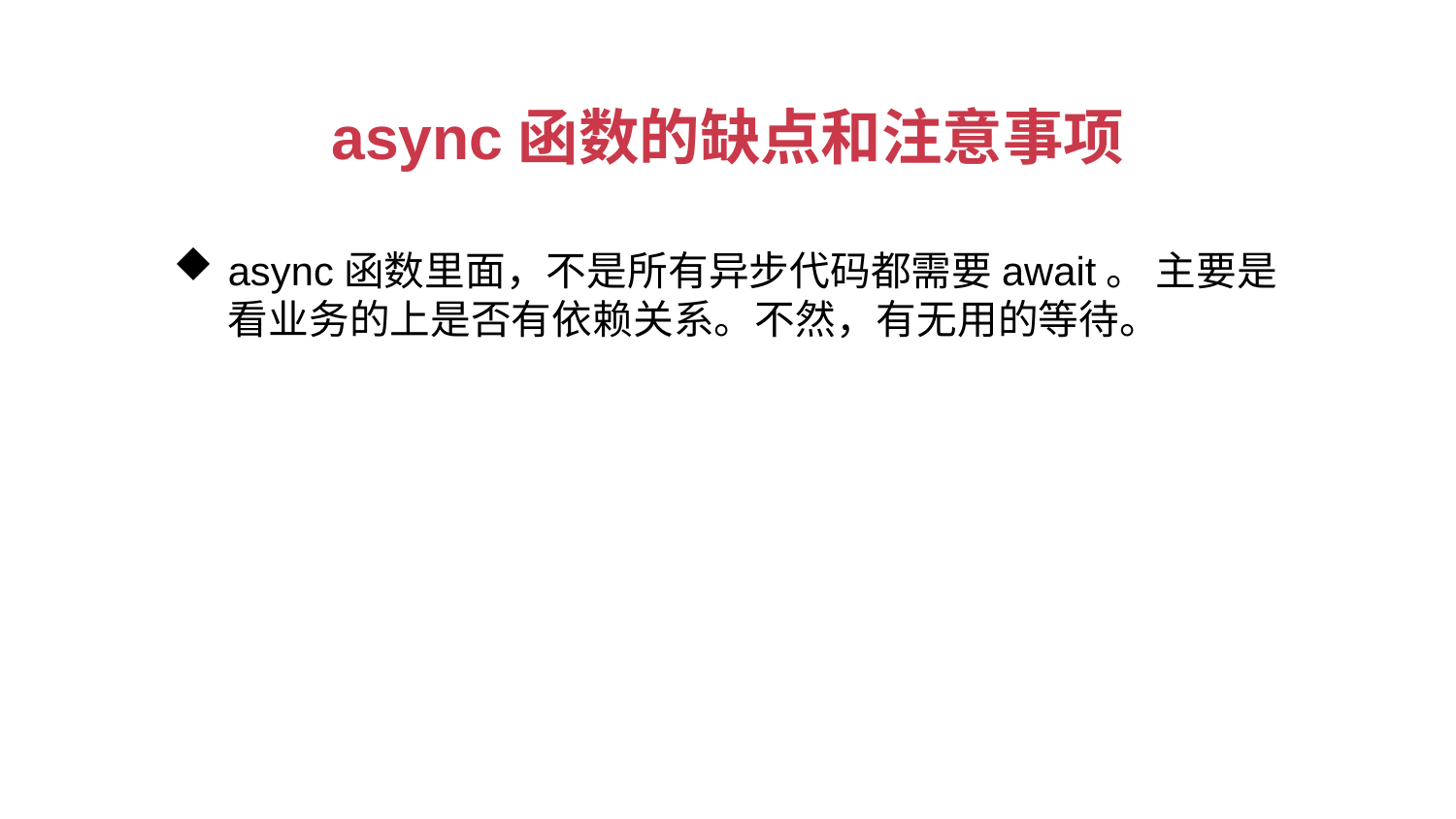

async函数的缺点和注意事项
async函数里面，不是所有异步代码都需要await。 主要是看业务的上是否有依赖关系。不然，有无用的等待。